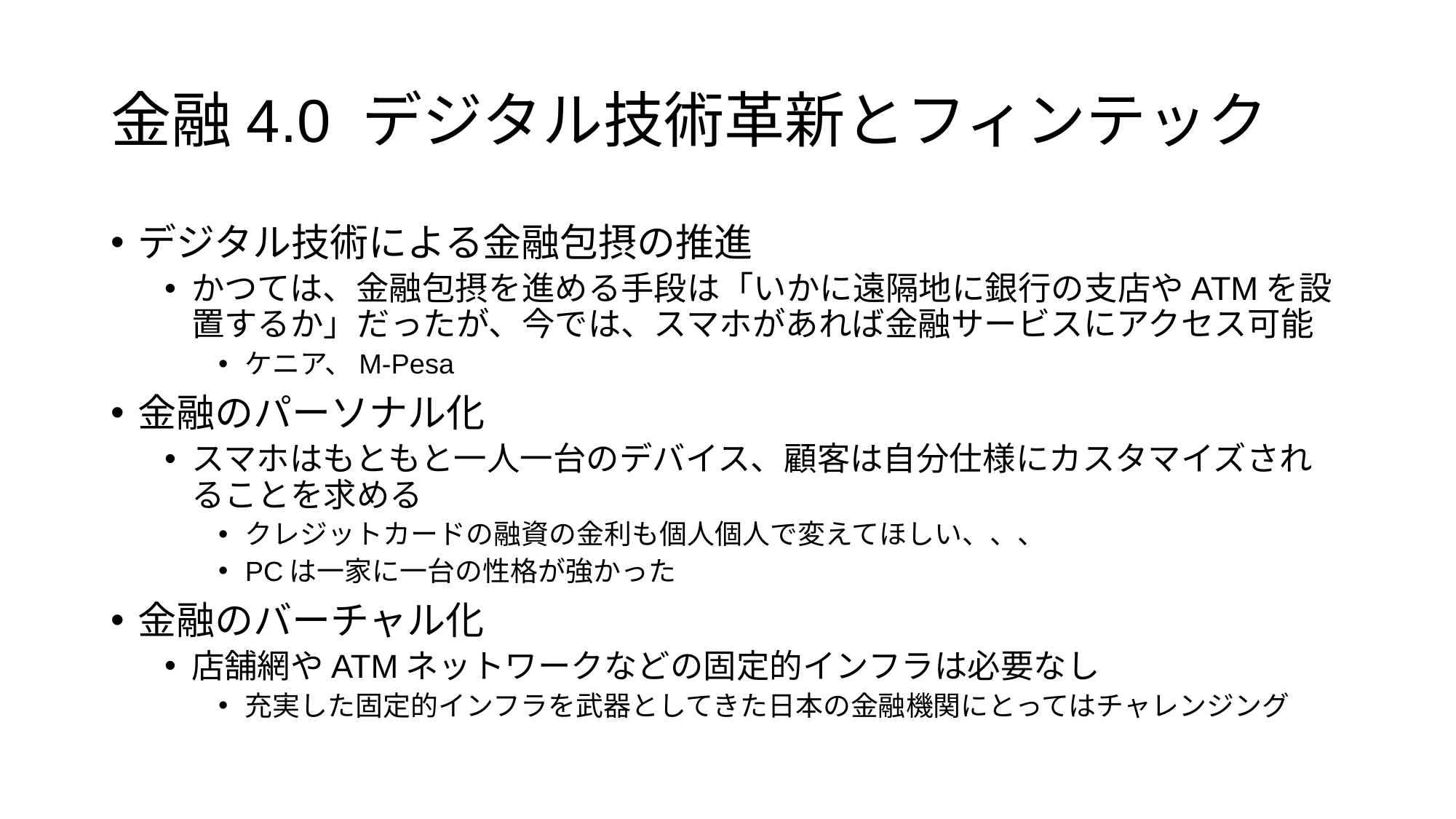

# 金融4.0 デジタル技術革新とフィンテック
デジタル技術による金融包摂の推進
かつては、金融包摂を進める手段は「いかに遠隔地に銀行の支店やATMを設置するか」だったが、今では、スマホがあれば金融サービスにアクセス可能
ケニア、M-Pesa
金融のパーソナル化
スマホはもともと一人一台のデバイス、顧客は自分仕様にカスタマイズされることを求める
クレジットカードの融資の金利も個人個人で変えてほしい、、、
PCは一家に一台の性格が強かった
金融のバーチャル化
店舗網やATMネットワークなどの固定的インフラは必要なし
充実した固定的インフラを武器としてきた日本の金融機関にとってはチャレンジング